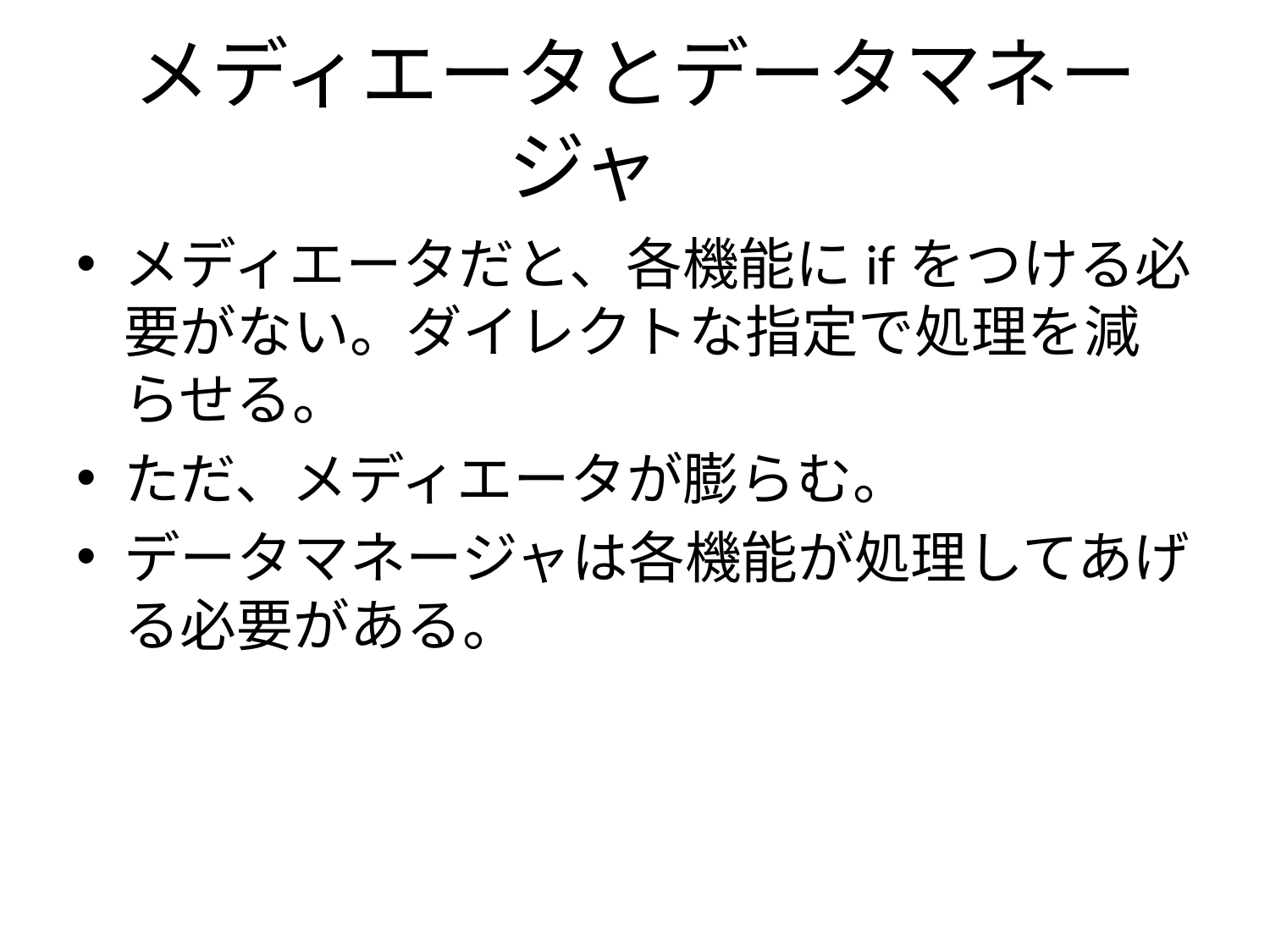

# メディエータとデータマネージャ
メディエータだと、各機能にifをつける必要がない。ダイレクトな指定で処理を減らせる。
ただ、メディエータが膨らむ。
データマネージャは各機能が処理してあげる必要がある。